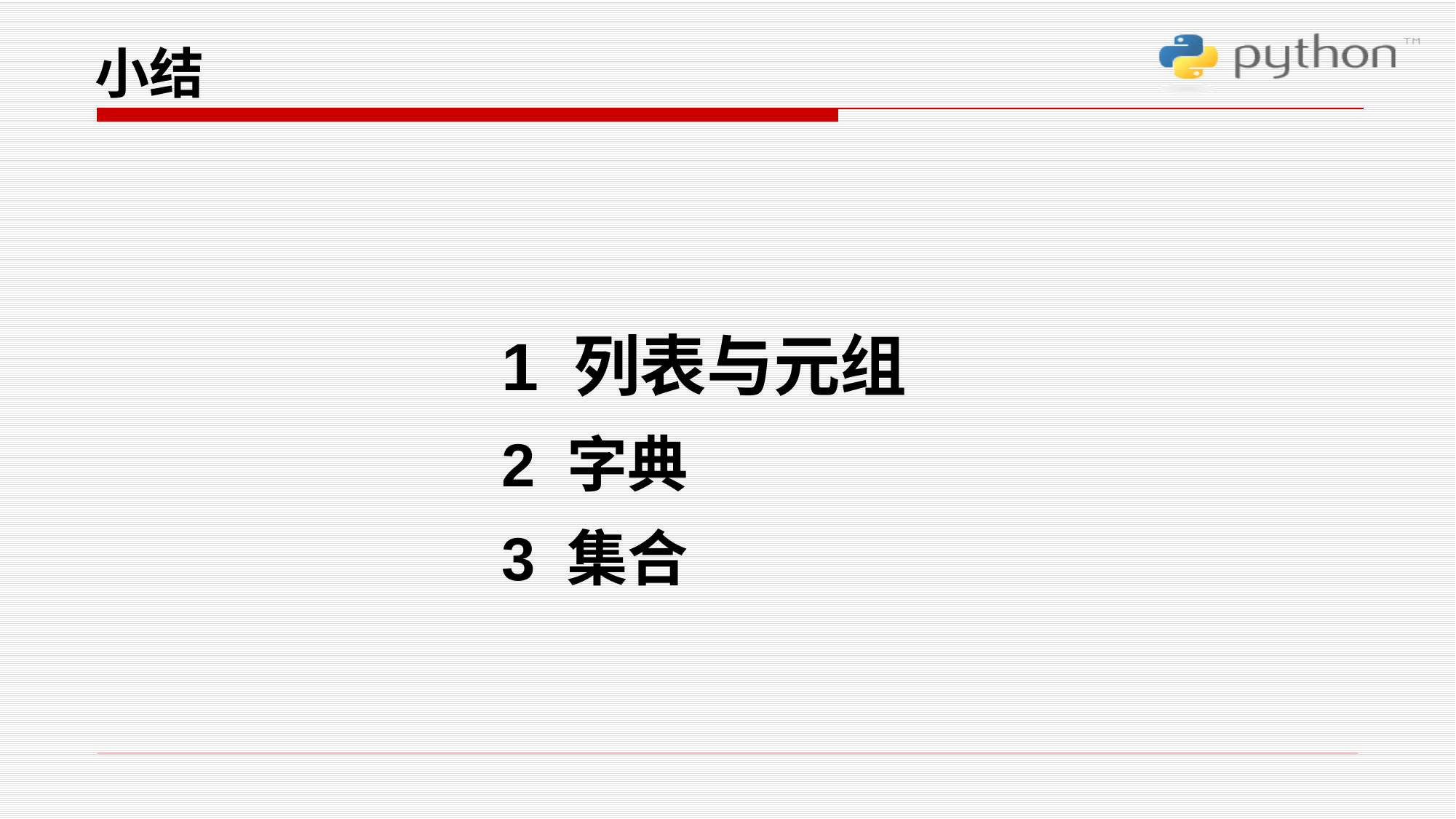

小结
1 列表与元组
2 字典
3 集合